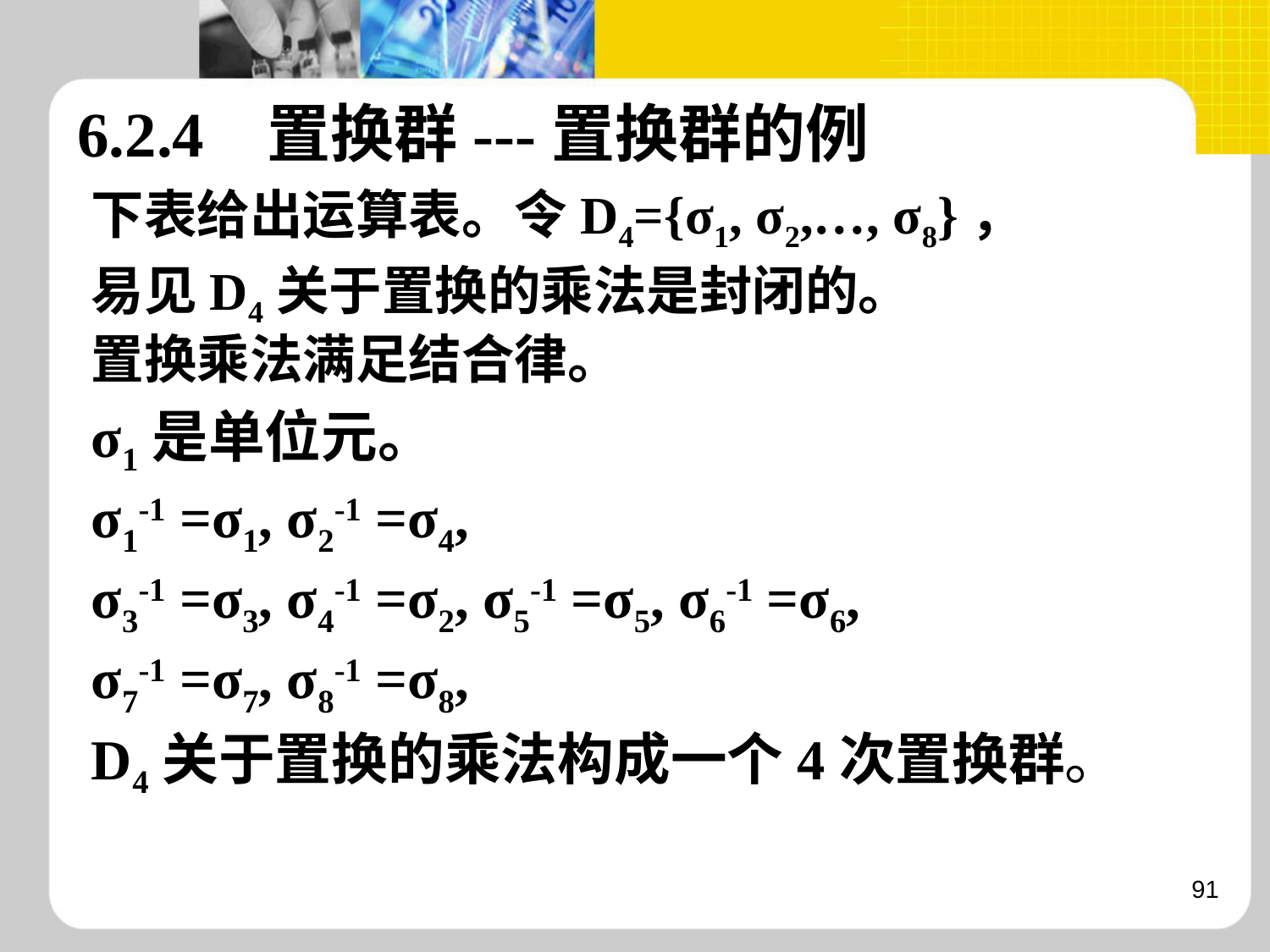

6.2.4   置换群---置换群的例
下表给出运算表。令D4={σ1, σ2,…, σ8}，
易见D4关于置换的乘法是封闭的。
置换乘法满足结合律。
σ1是单位元。
σ1-1 =σ1, σ2-1 =σ4,
σ3-1 =σ3, σ4-1 =σ2, σ5-1 =σ5, σ6-1 =σ6,
σ7-1 =σ7, σ8-1 =σ8,
D4关于置换的乘法构成一个4次置换群。

91